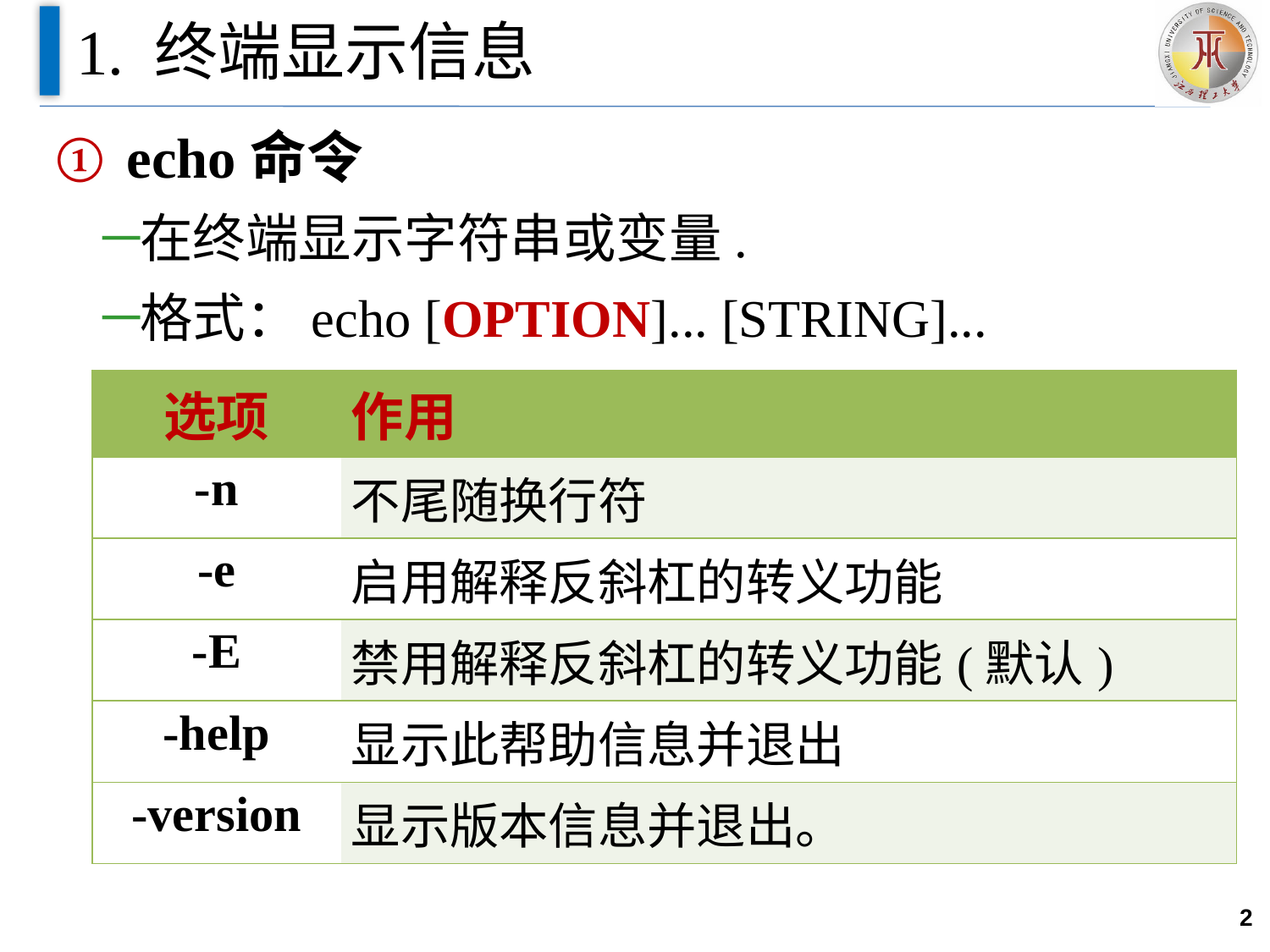

# 1. 终端显示信息
echo命令
在终端显示字符串或变量.
格式：echo [OPTION]... [STRING]...
| 选项 | 作用 |
| --- | --- |
| -n | 不尾随换行符 |
| -e | 启用解释反斜杠的转义功能 |
| -E | 禁用解释反斜杠的转义功能(默认) |
| -help | 显示此帮助信息并退出 |
| -version | 显示版本信息并退出。 |
2